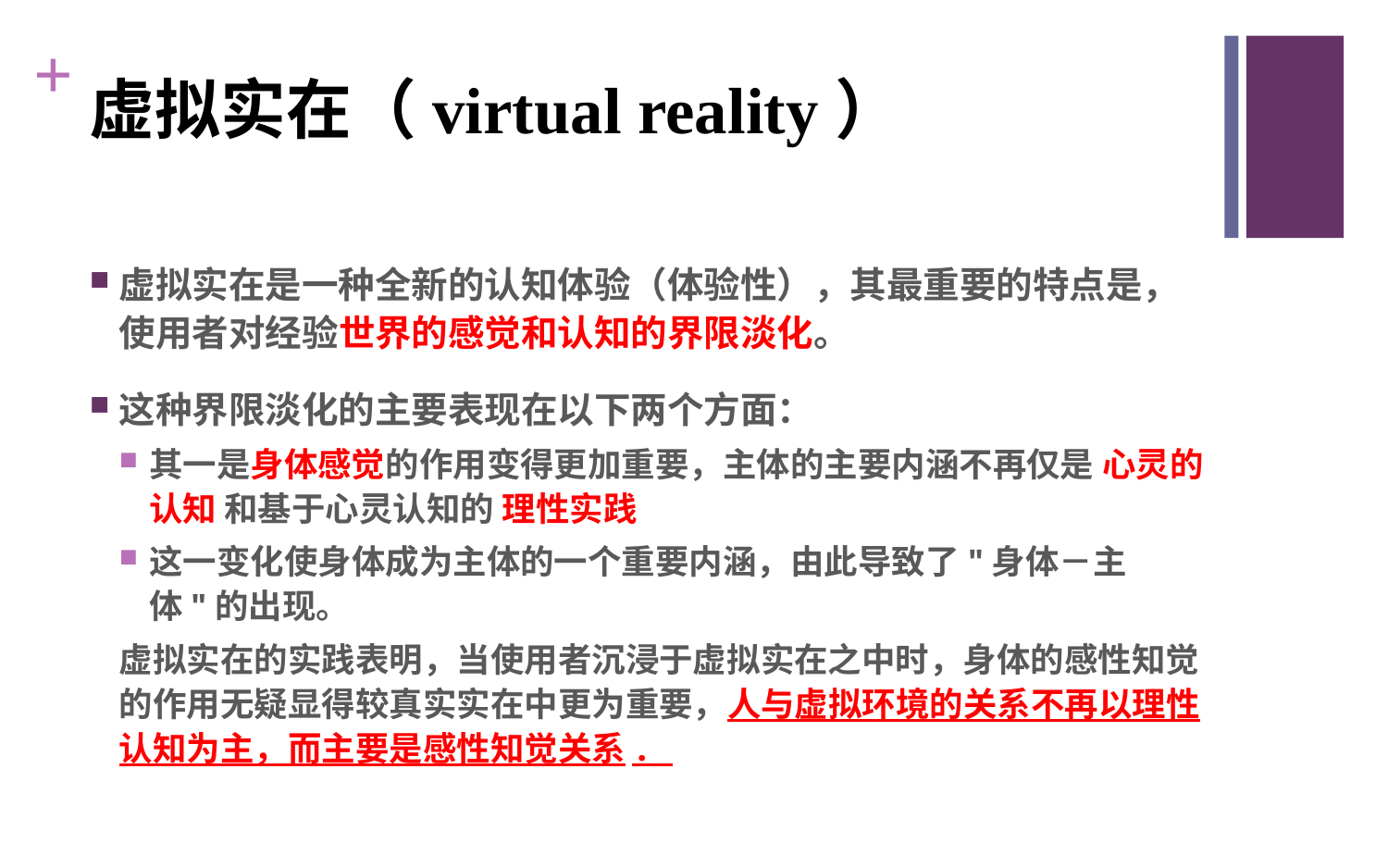

# 虚拟实在（virtual reality）
虚拟实在是一种全新的认知体验（体验性），其最重要的特点是，使用者对经验世界的感觉和认知的界限淡化。
这种界限淡化的主要表现在以下两个方面：
其一是身体感觉的作用变得更加重要，主体的主要内涵不再仅是 心灵的认知 和基于心灵认知的 理性实践
这一变化使身体成为主体的一个重要内涵，由此导致了"身体－主体"的出现。
虚拟实在的实践表明，当使用者沉浸于虚拟实在之中时，身体的感性知觉的作用无疑显得较真实实在中更为重要，人与虚拟环境的关系不再以理性认知为主，而主要是感性知觉关系.